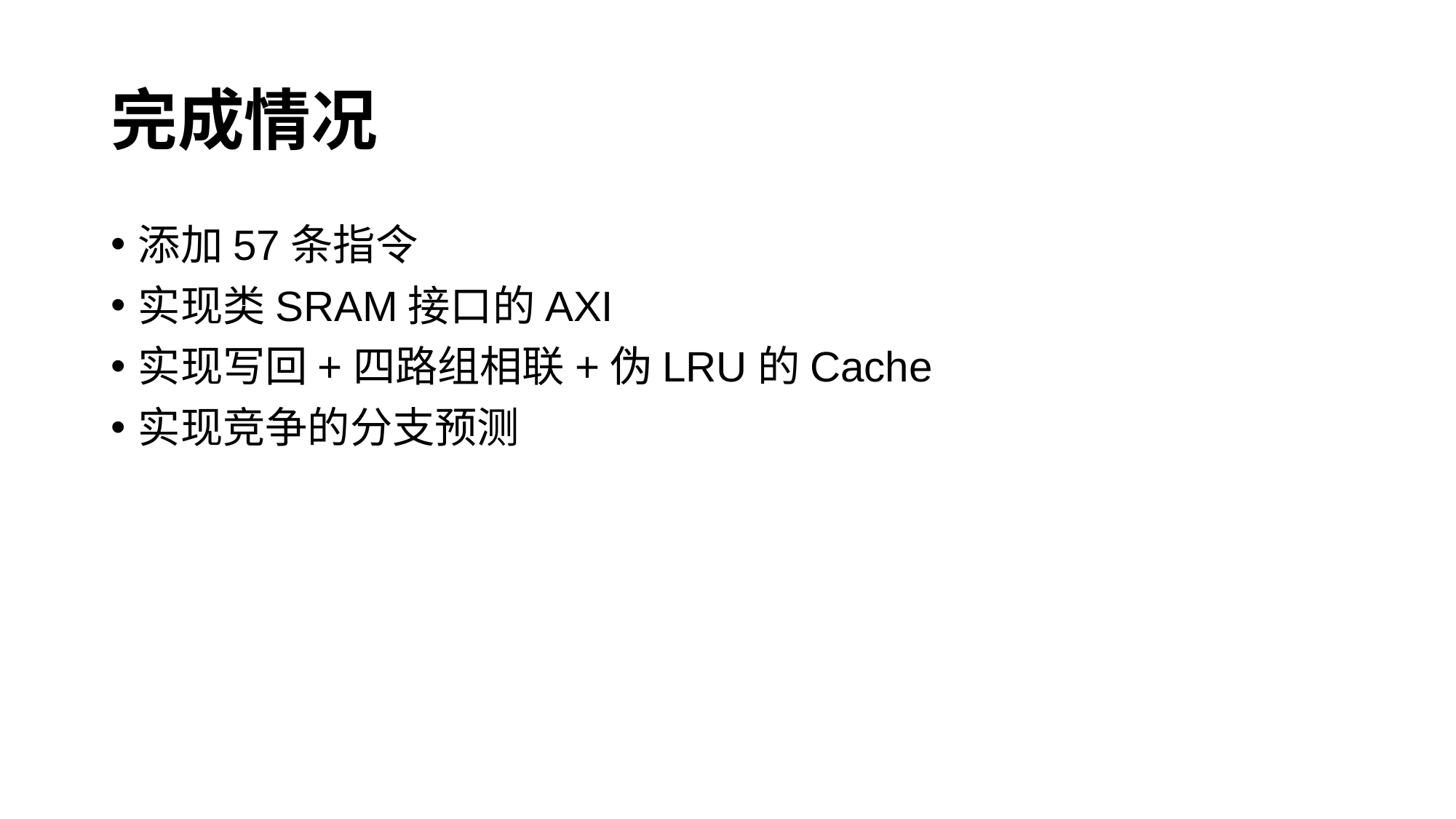

# 完成情况
添加57条指令
实现类SRAM接口的AXI
实现写回+四路组相联+伪LRU的Cache
实现竞争的分支预测